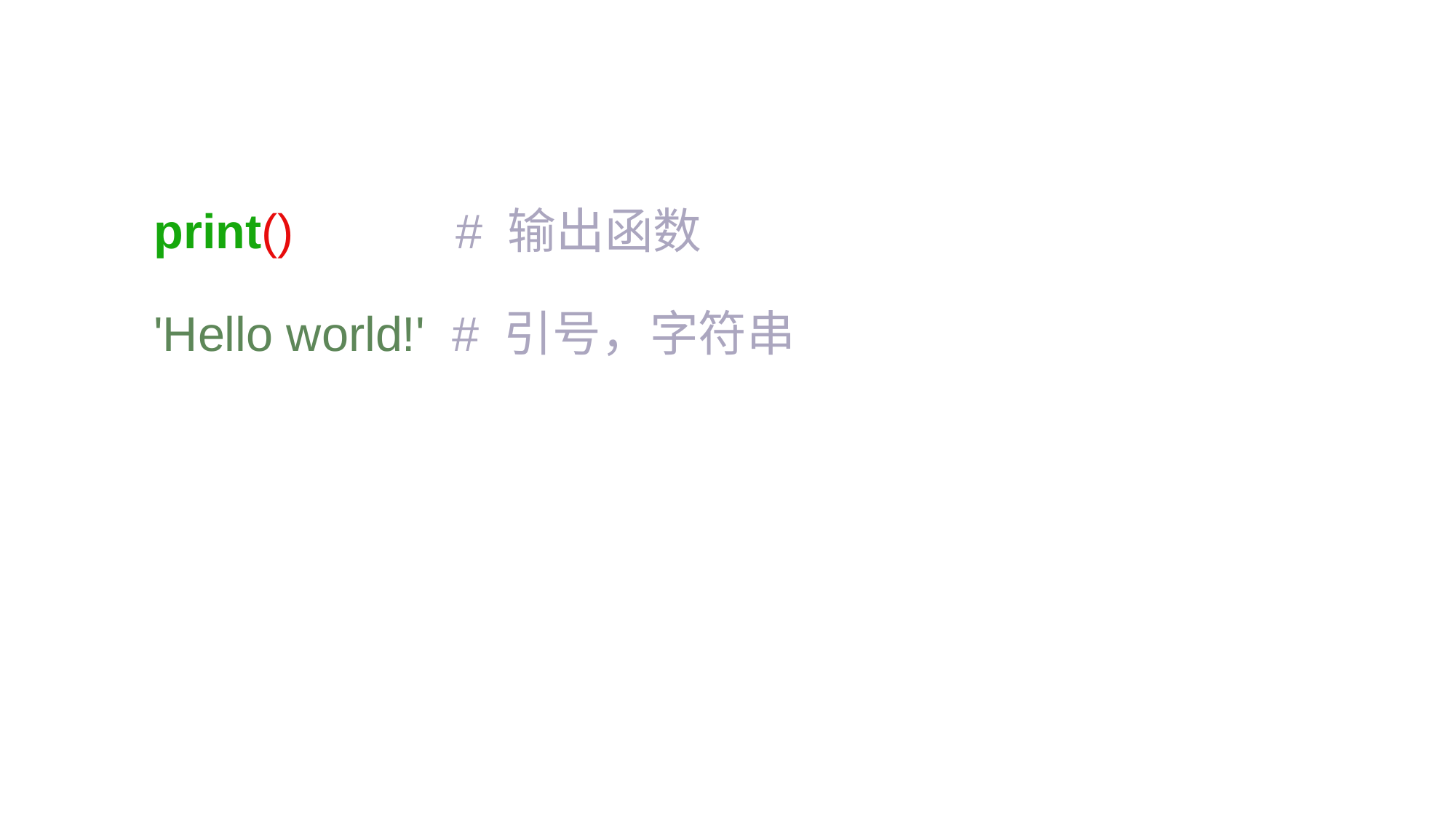

print()            # 输出函数
'Hello world!'  # 引号，字符串